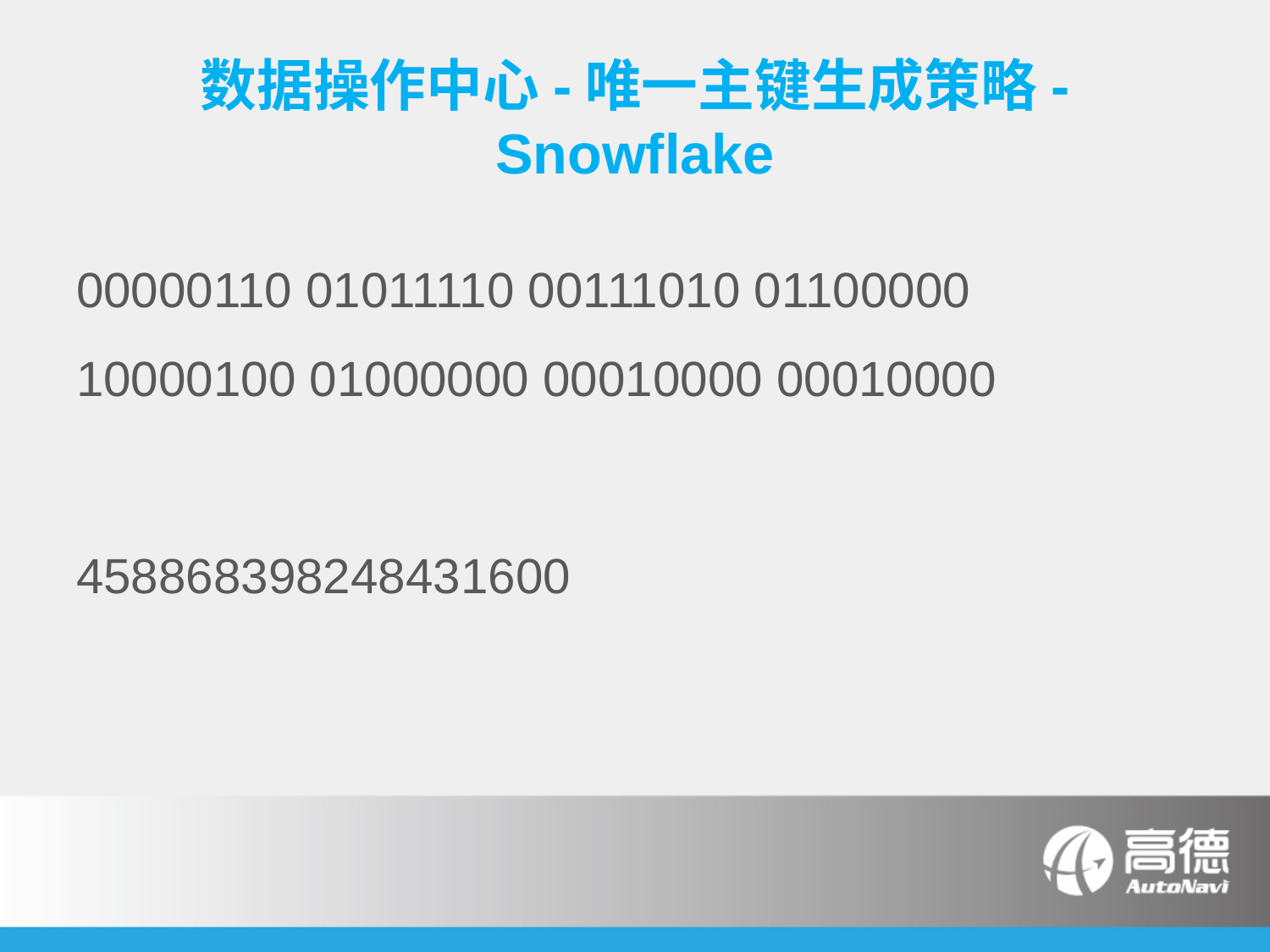

# 数据操作中心-唯一主键生成策略-Snowflake
00000110 01011110 00111010 01100000 10000100 01000000 00010000 00010000

458868398248431600